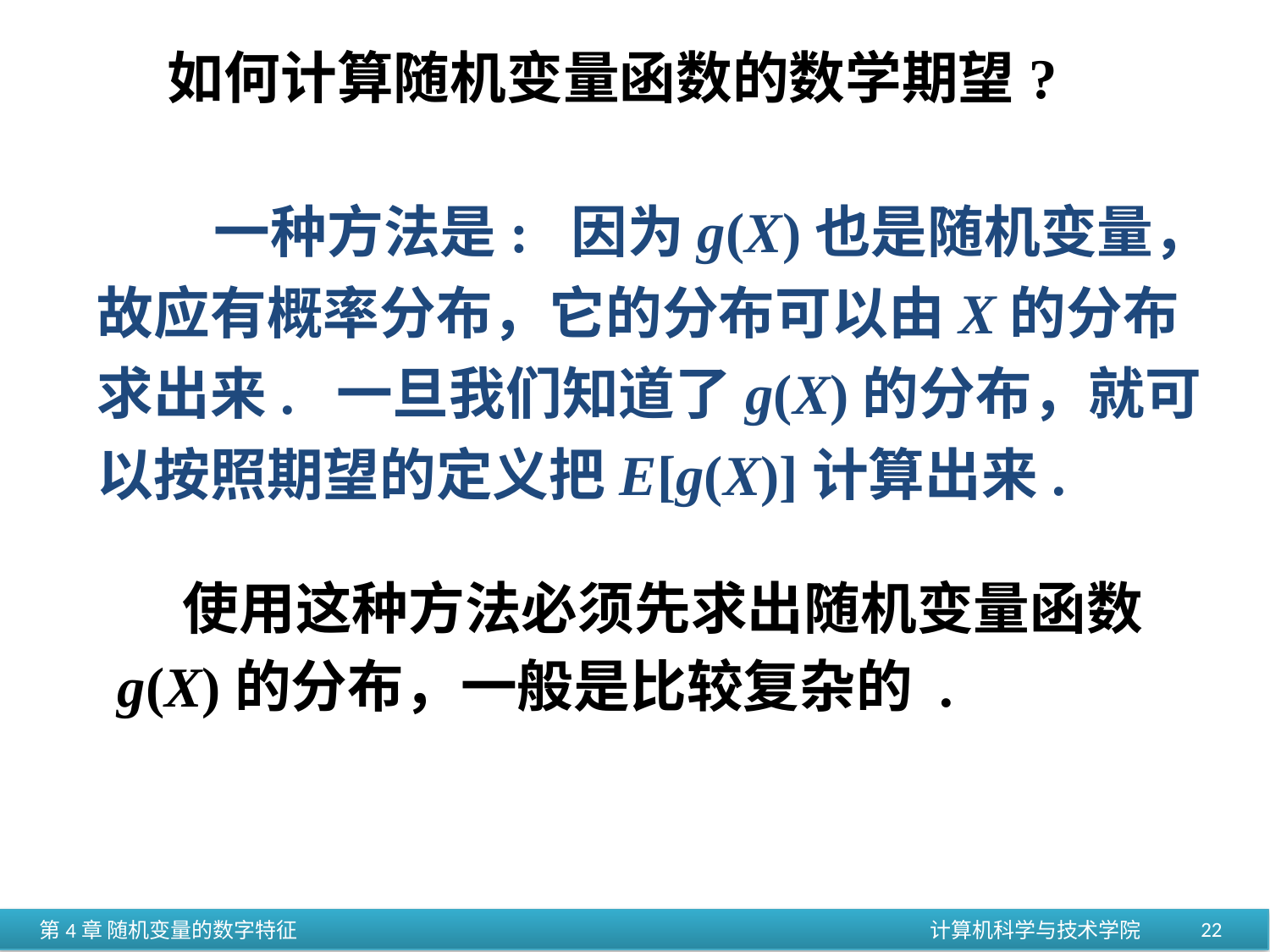

如何计算随机变量函数的数学期望?
        一种方法是:  因为g(X)也是随机变量，故应有概率分布，它的分布可以由X的分布求出来.  一旦我们知道了g(X)的分布，就可
以按照期望的定义把E[g(X)]计算出来.
    使用这种方法必须先求出随机变量函数g(X)的分布，一般是比较复杂的 .